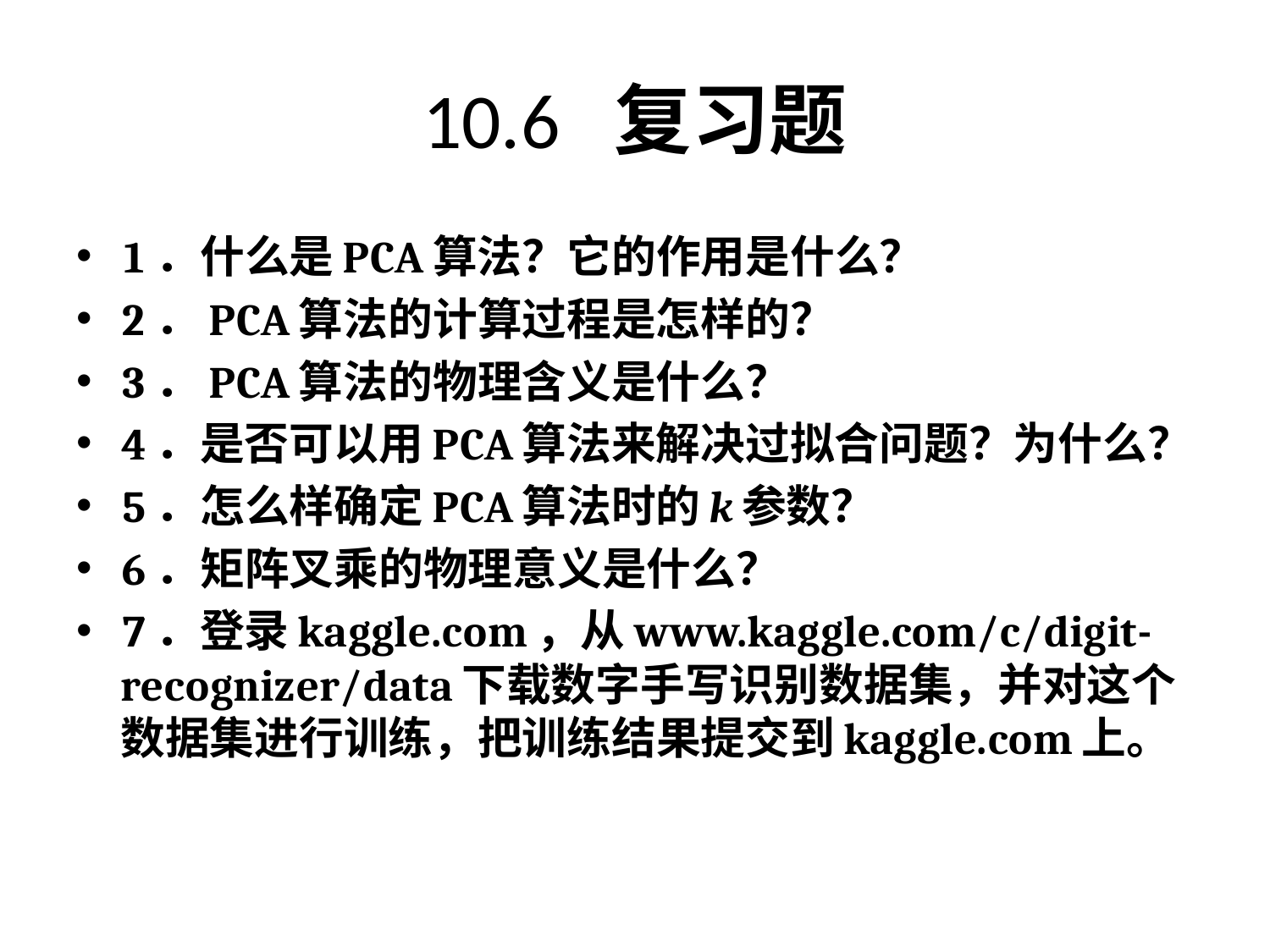

# 10.6  复习题
1．什么是PCA算法？它的作用是什么？
2．PCA算法的计算过程是怎样的？
3．PCA算法的物理含义是什么？
4．是否可以用PCA算法来解决过拟合问题？为什么？
5．怎么样确定PCA算法时的k参数？
6．矩阵叉乘的物理意义是什么？
7．登录kaggle.com，从www.kaggle.com/c/digit-recognizer/data下载数字手写识别数据集，并对这个数据集进行训练，把训练结果提交到kaggle.com上。